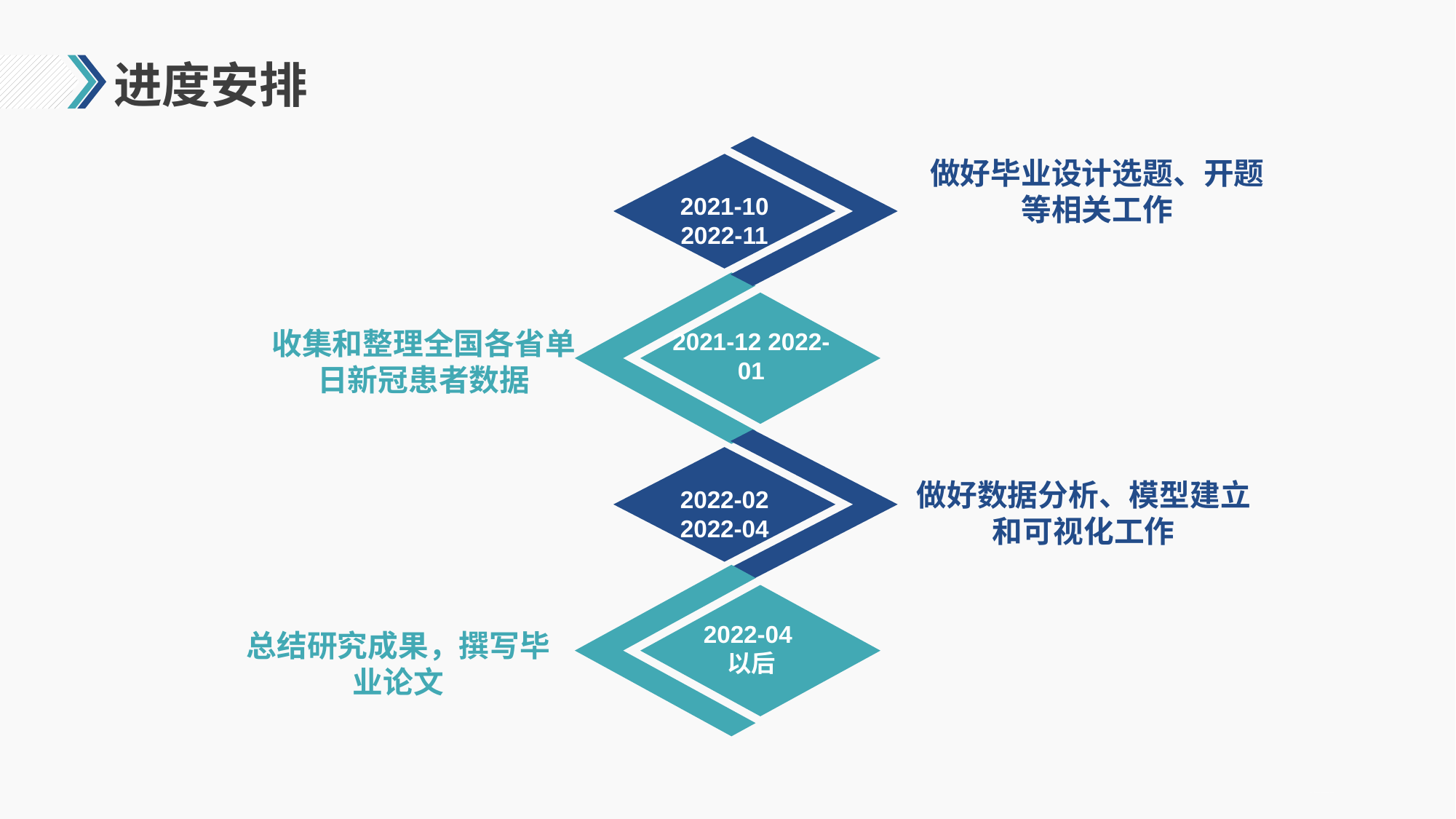

# 进度安排

2021-10
2022-11
做好毕业设计选题、开题等相关工作

2021-12 2022-01
收集和整理全国各省单日新冠患者数据

2022-02
2022-04
做好数据分析、模型建立和可视化工作

2022-04
以后
总结研究成果，撰写毕业论文
PPT下载 http://www.1ppt.com/xiazai/